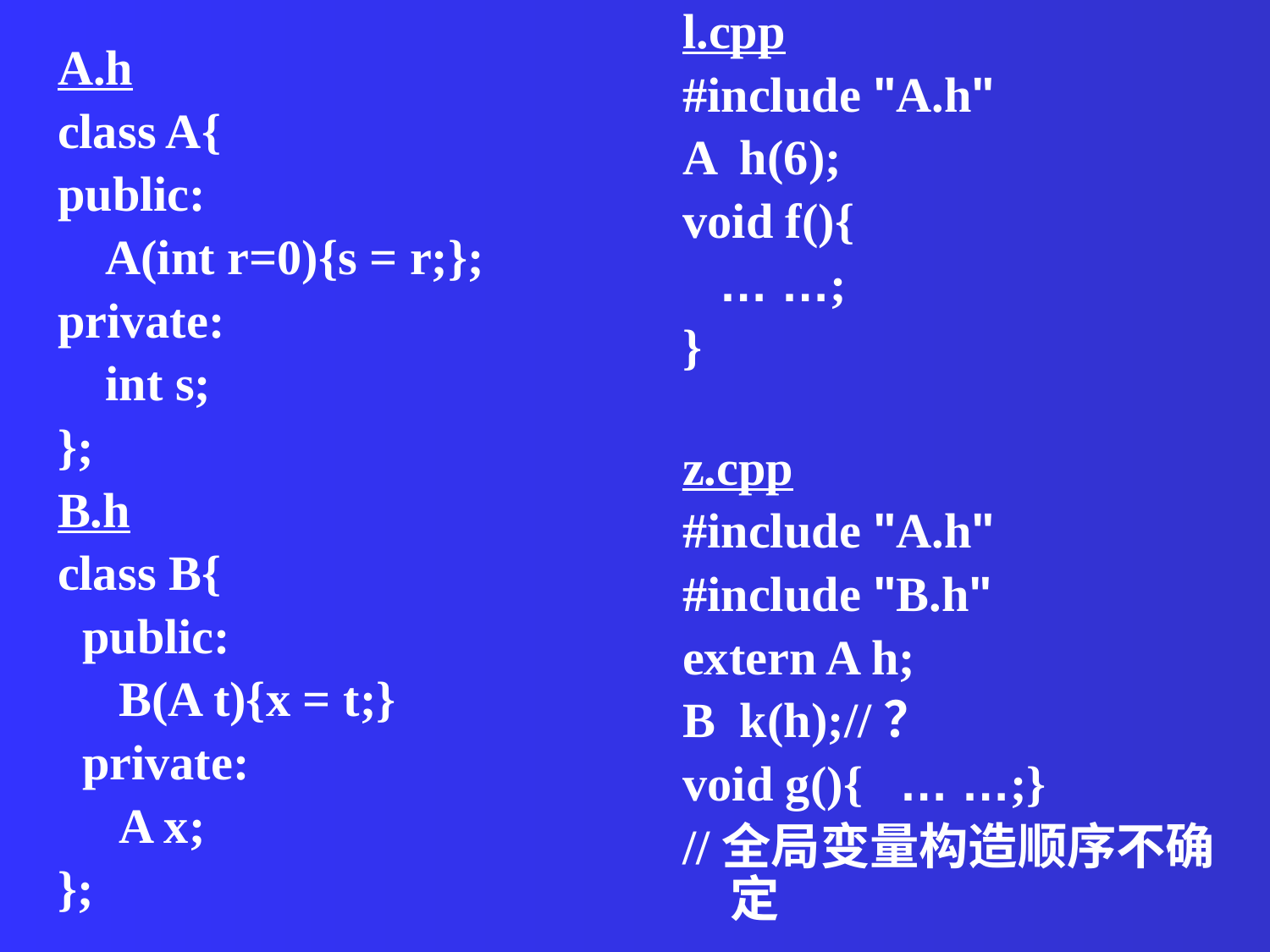

l.cpp
#include "A.h"
A  h(6);
void f(){
   … …;
}
A.h
class A{
public:
	A(int r=0){s = r;};
private:
	int s;
};
B.h
class B{
  public:
     B(A t){x = t;}
  private:
     A x;
};
z.cpp
#include "A.h"
#include "B.h"
extern A h;
B  k(h);//？
void g(){   … …;}
//全局变量构造顺序不确定